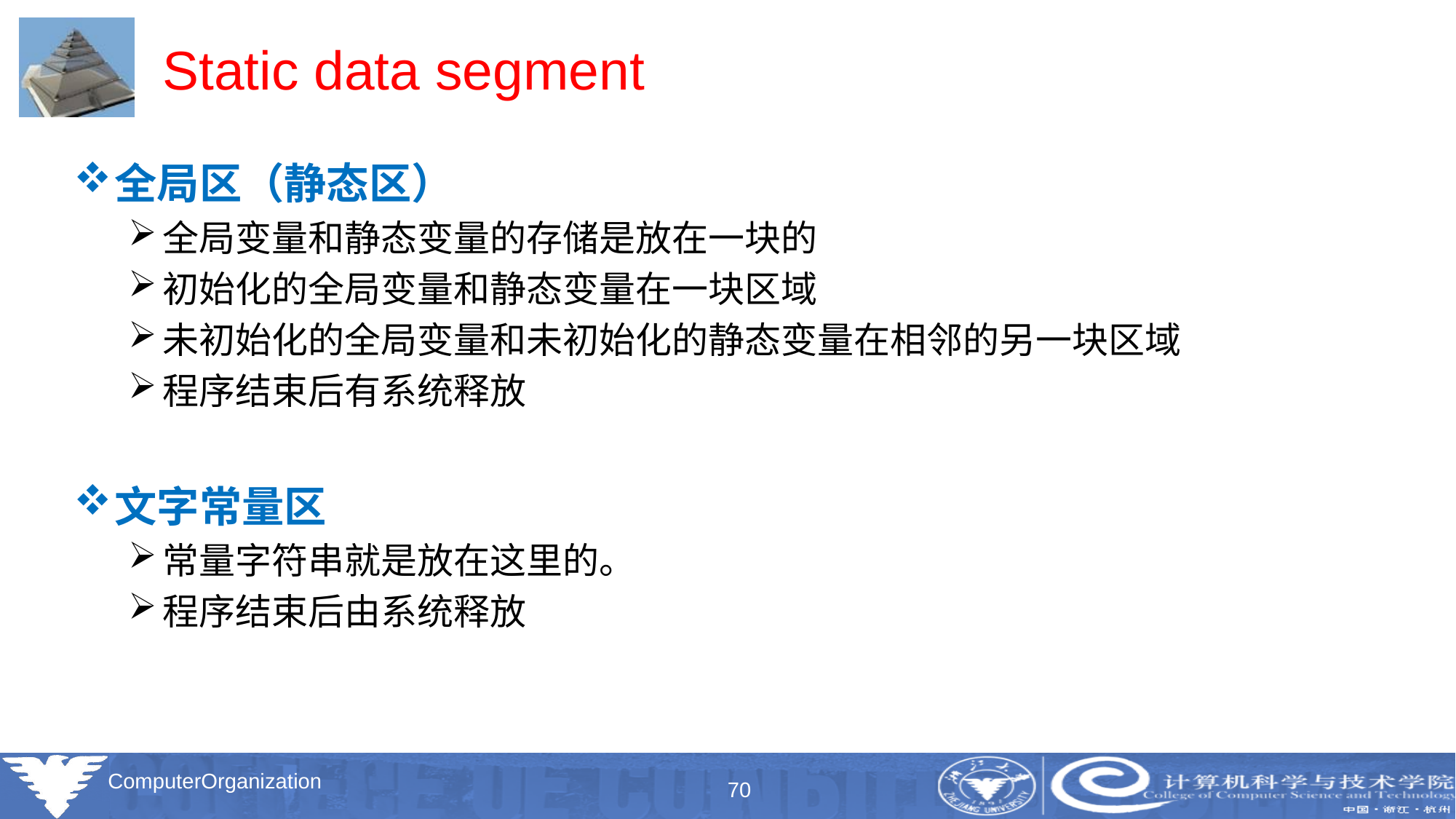

# Static data segment
全局区（静态区）
全局变量和静态变量的存储是放在一块的
初始化的全局变量和静态变量在一块区域
未初始化的全局变量和未初始化的静态变量在相邻的另一块区域
程序结束后有系统释放

文字常量区
常量字符串就是放在这里的。
程序结束后由系统释放